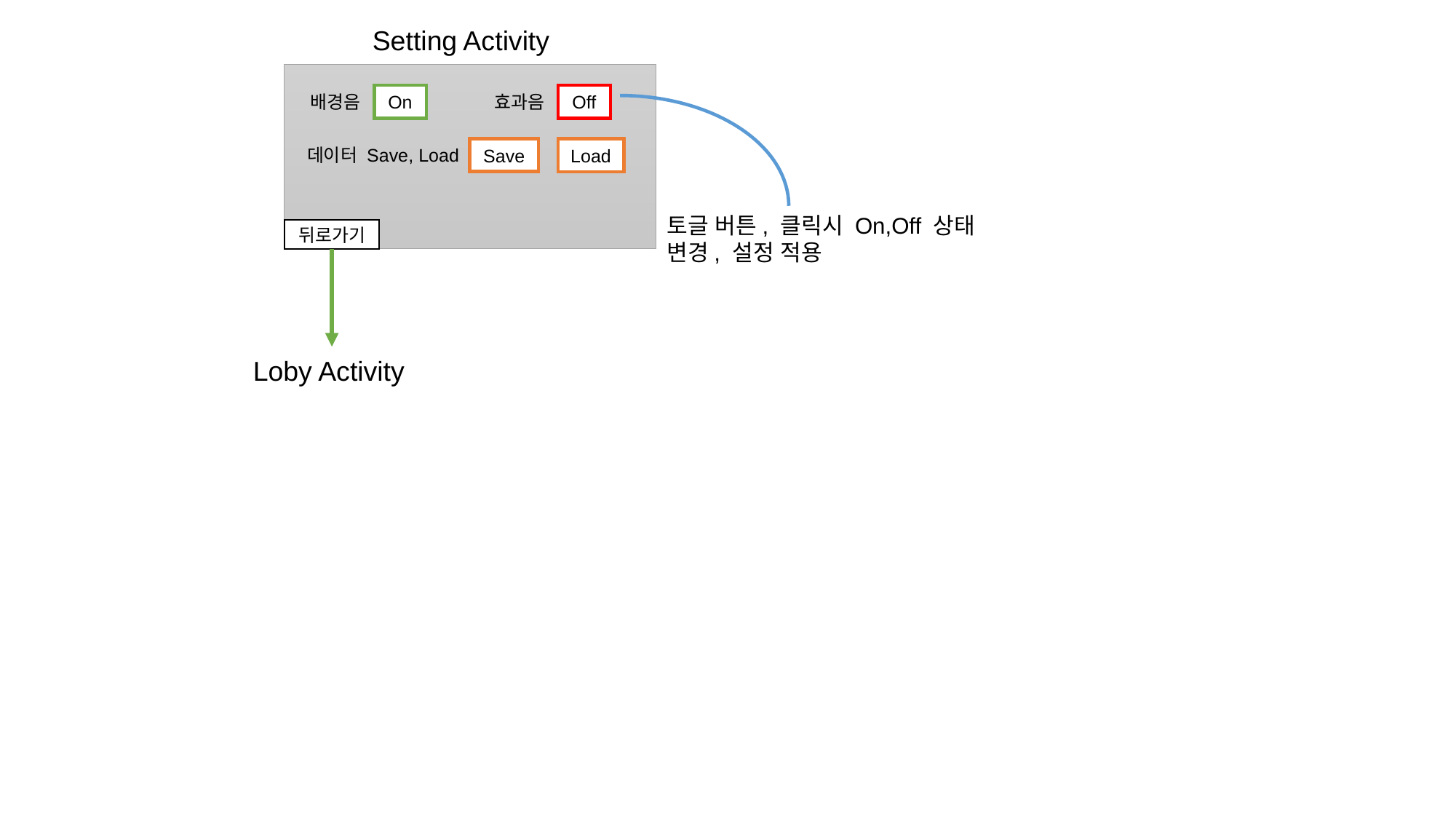

Setting Activity

효과음
Off
배경음
On

데이터 Save, Load
Save
Load
토글 버튼, 클릭시 On,Off 상태 변경, 설정 적용
뒤로가기
Loby Activity